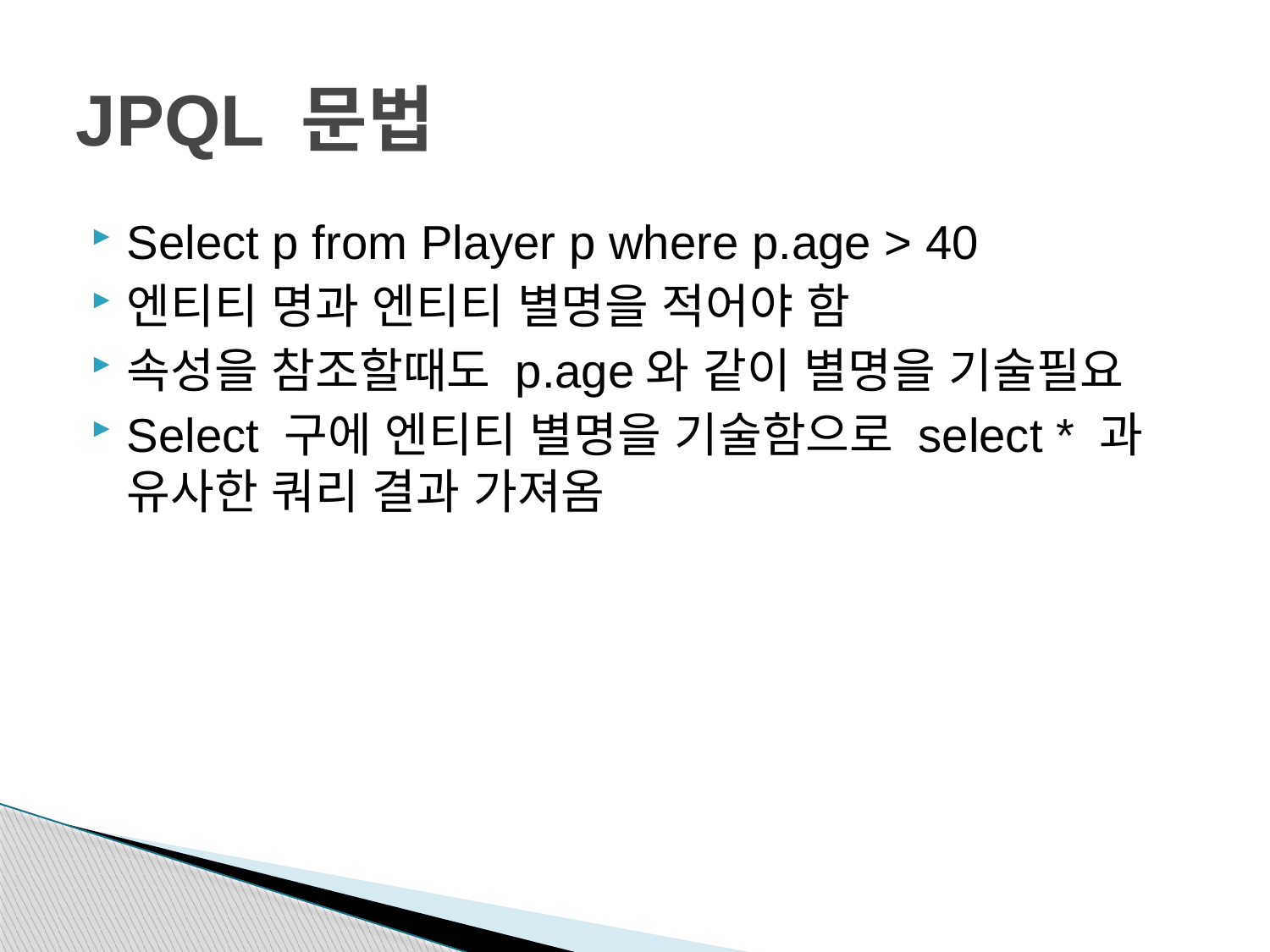

# JPQL 문법
Select p from Player p where p.age > 40
엔티티 명과 엔티티 별명을 적어야 함
속성을 참조할때도 p.age와 같이 별명을 기술필요
Select 구에 엔티티 별명을 기술함으로 select * 과 유사한 쿼리 결과 가져옴